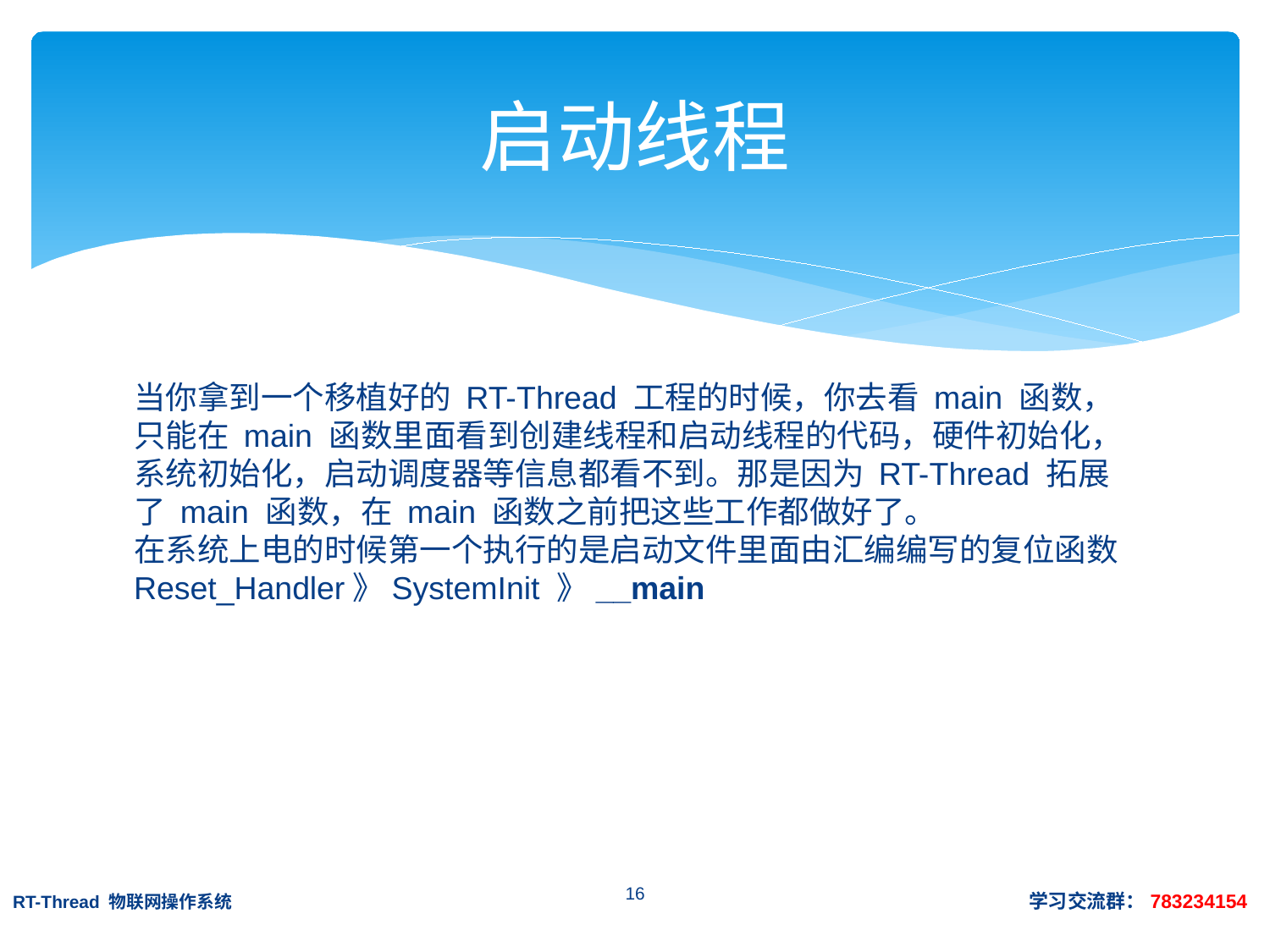

# 启动线程
当你拿到一个移植好的 RT-Thread 工程的时候，你去看 main 函数， 只能在 main 函数里面看到创建线程和启动线程的代码，硬件初始化，系统初始化，启动调度器等信息都看不到。那是因为 RT-Thread 拓展了 main 函数，在 main 函数之前把这些工作都做好了。
在系统上电的时候第一个执行的是启动文件里面由汇编编写的复位函数Reset_Handler》SystemInit 》__main
16
RT-Thread 物联网操作系统							学习交流群：783234154